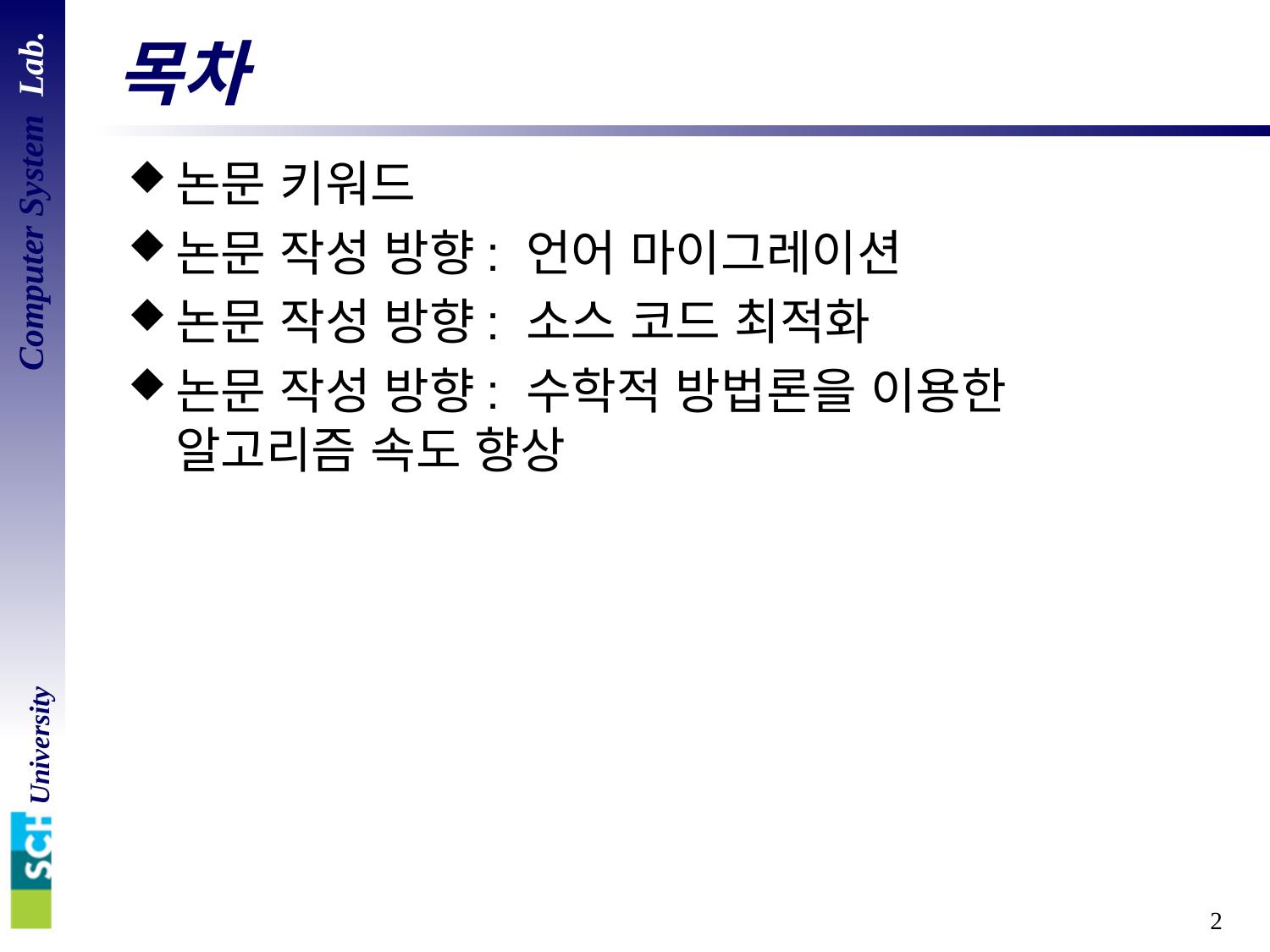

# 목차
논문 키워드
논문 작성 방향: 언어 마이그레이션
논문 작성 방향: 소스 코드 최적화
논문 작성 방향: 수학적 방법론을 이용한
알고리즘 속도 향상